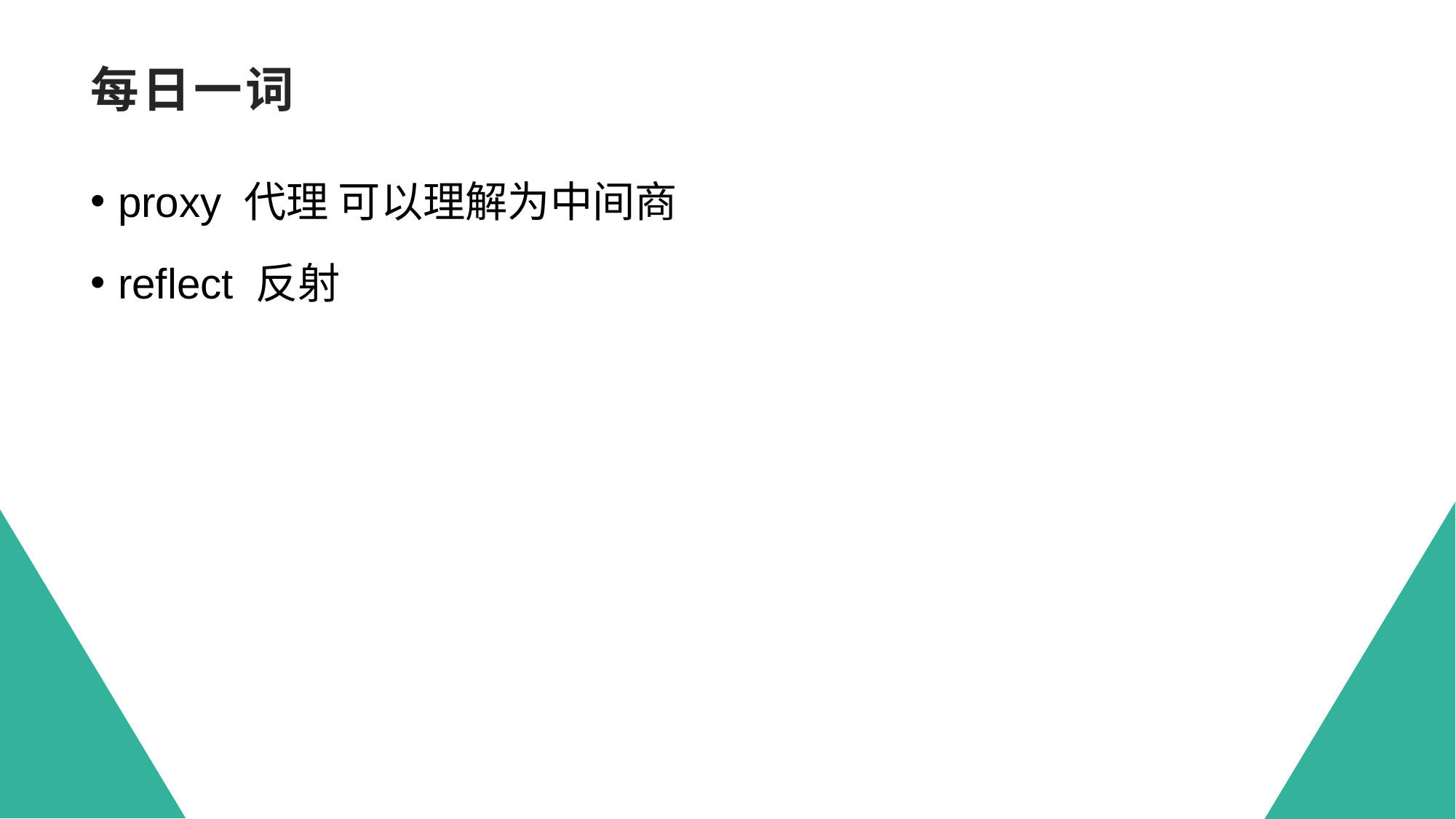

# 每日一词
proxy 代理 可以理解为中间商
reflect 反射